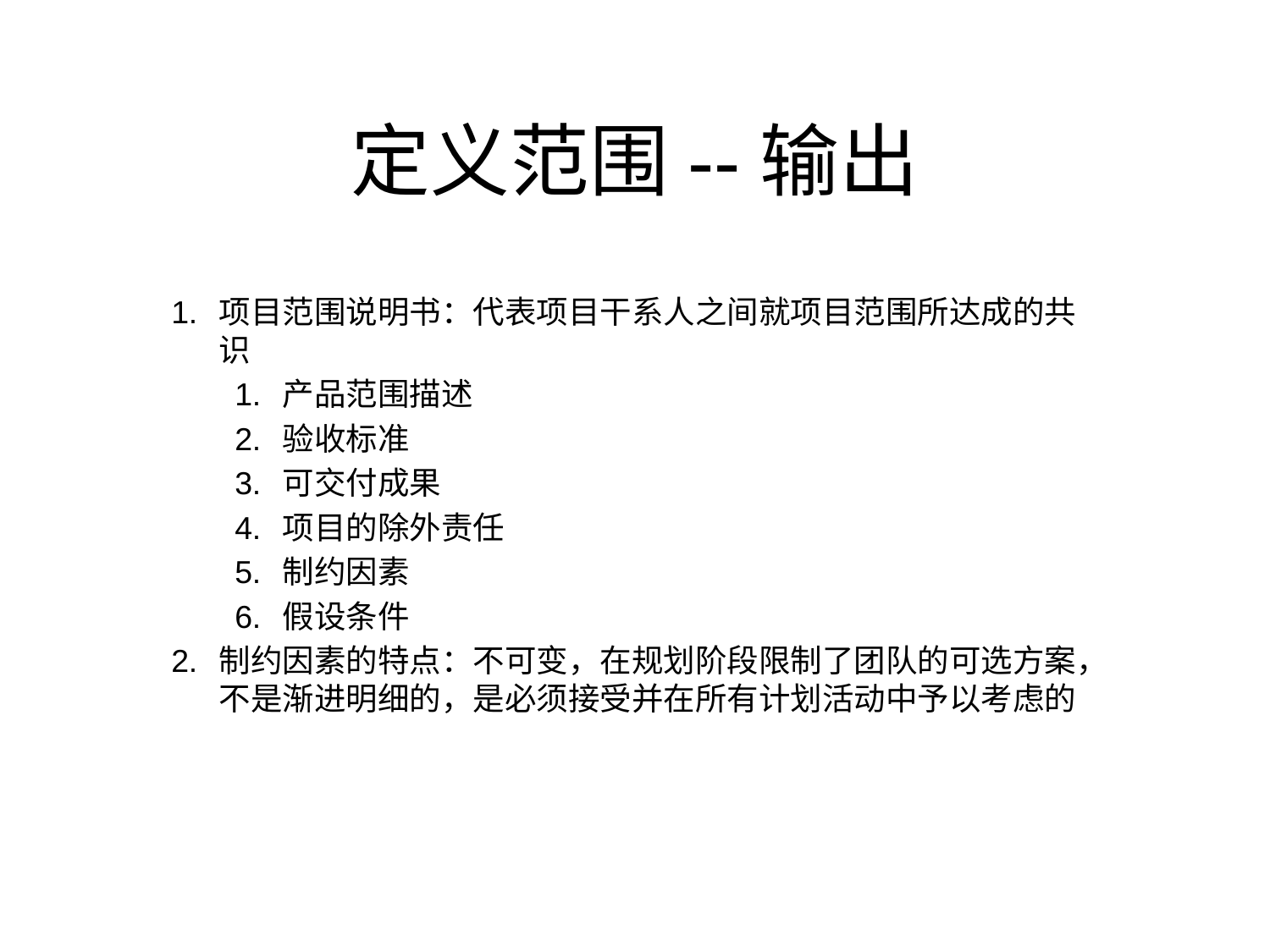

# 定义范围--输出
项目范围说明书：代表项目干系人之间就项目范围所达成的共识
产品范围描述
验收标准
可交付成果
项目的除外责任
制约因素
假设条件
制约因素的特点：不可变，在规划阶段限制了团队的可选方案，不是渐进明细的，是必须接受并在所有计划活动中予以考虑的